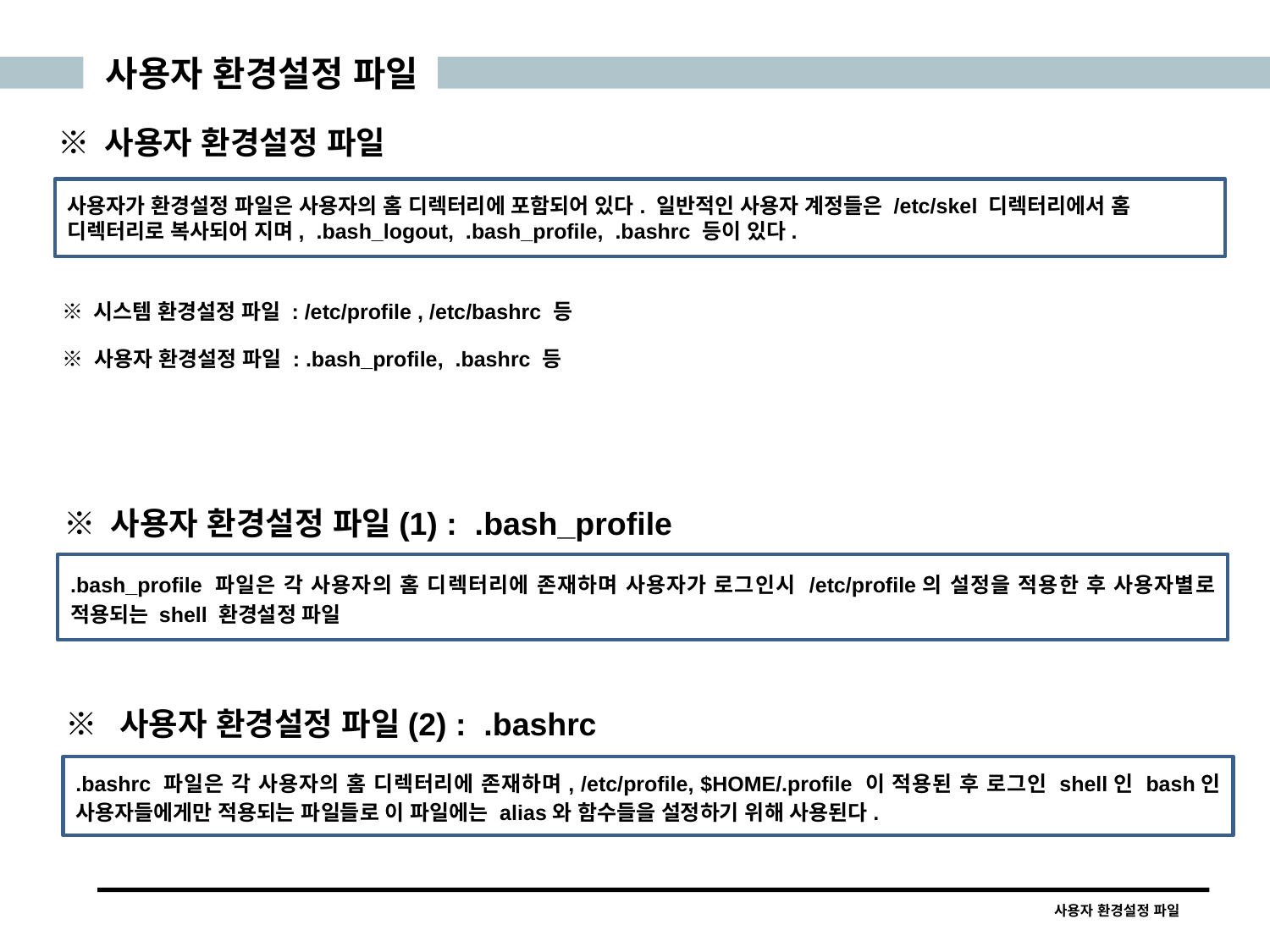

사용자 환경설정 파일

※ 사용자 환경설정 파일
사용자가 환경설정 파일은 사용자의 홈 디렉터리에 포함되어 있다. 일반적인 사용자 계정들은 /etc/skel 디렉터리에서 홈 디렉터리로 복사되어 지며,  .bash_logout,  .bash_profile,  .bashrc 등이 있다.
※ 시스템 환경설정 파일 : /etc/profile , /etc/bashrc 등
※ 사용자 환경설정 파일 : .bash_profile,  .bashrc 등
※ 사용자 환경설정 파일(1) :  .bash_profile
.bash_profile 파일은 각 사용자의 홈 디렉터리에 존재하며 사용자가 로그인시 /etc/profile의 설정을 적용한 후 사용자별로 적용되는 shell 환경설정 파일
※  사용자 환경설정 파일(2) :  .bashrc
.bashrc 파일은 각 사용자의 홈 디렉터리에 존재하며, /etc/profile, $HOME/.profile 이 적용된 후 로그인 shell인 bash인 사용자들에게만 적용되는 파일들로 이 파일에는 alias와 함수들을 설정하기 위해 사용된다.

사용자 환경설정 파일